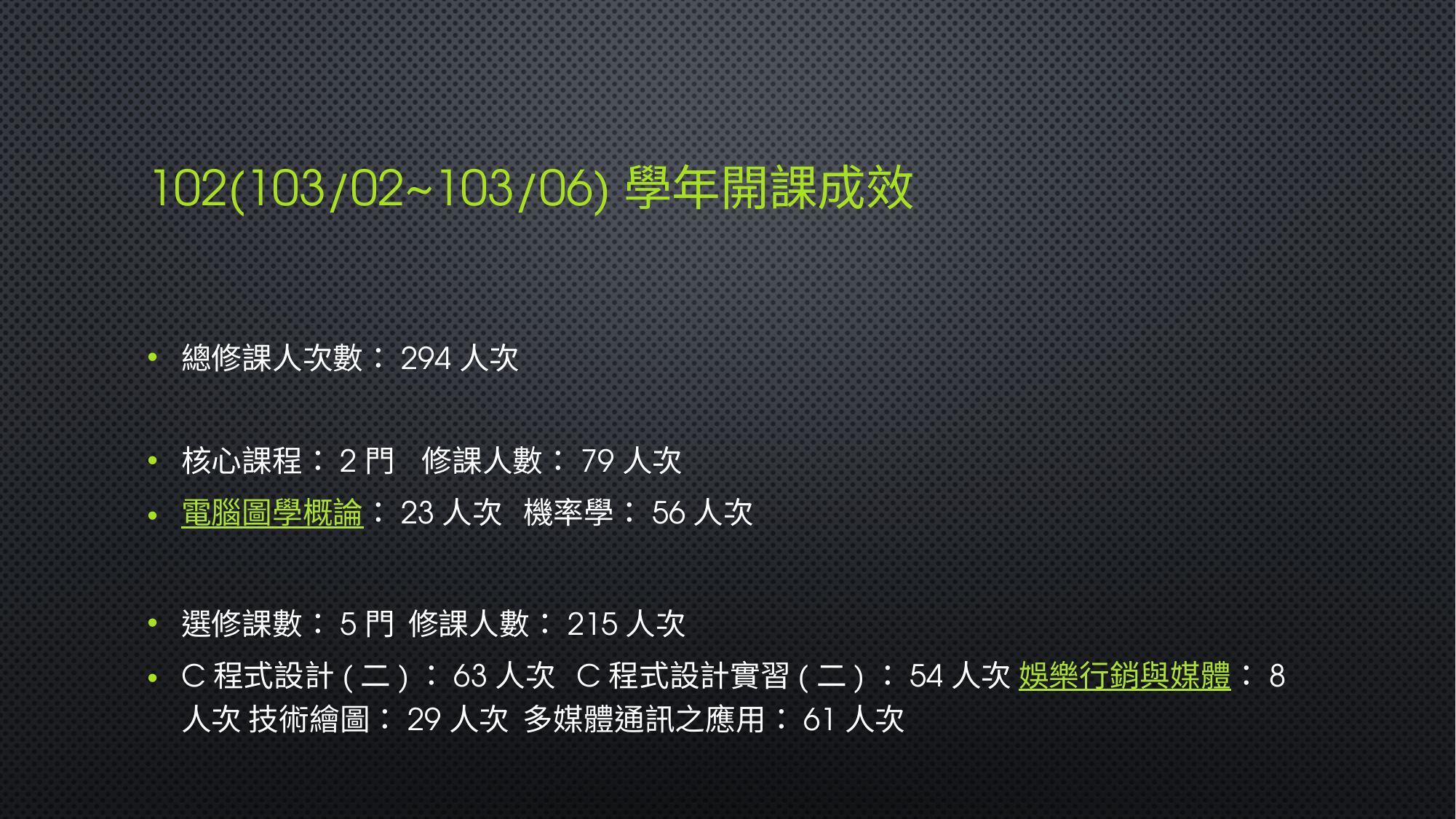

# 102(103/02~103/06)學年開課成效
總修課人次數：294人次

核心課程：2門    修課人數：79人次
電腦圖學概論：23人次   機率學：56人次

選修課數：5門  修課人數：215人次
C程式設計(二)：63人次  C程式設計實習(二)：54人次 娛樂行銷與媒體：8人次 技術繪圖：29人次  多媒體通訊之應用：61人次